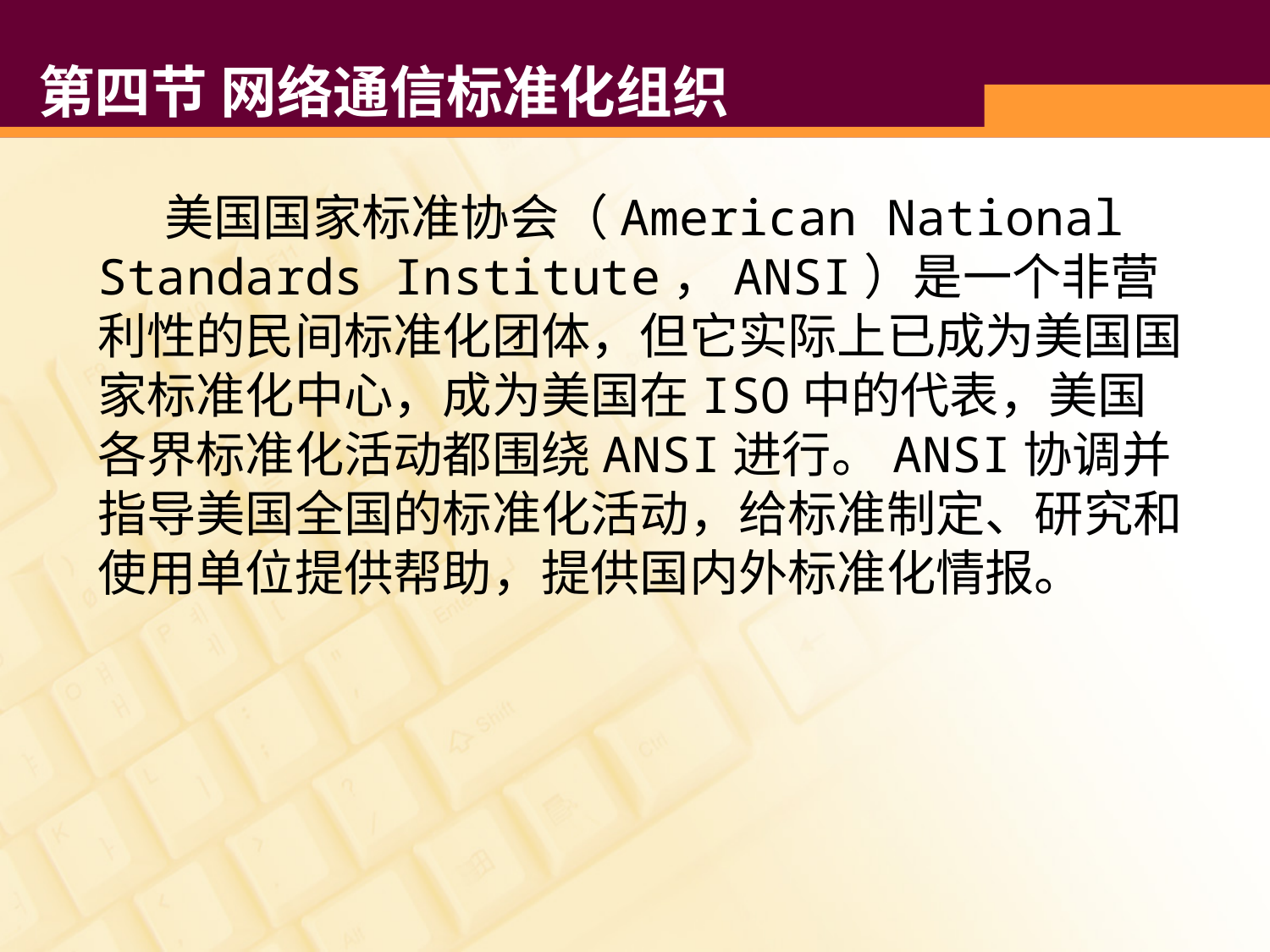

# 第四节 网络通信标准化组织
    美国国家标准协会（American National Standards Institute，ANSI）是一个非营利性的民间标准化团体，但它实际上已成为美国国家标准化中心，成为美国在ISO中的代表，美国各界标准化活动都围绕ANSI进行。ANSI协调并指导美国全国的标准化活动，给标准制定、研究和使用单位提供帮助，提供国内外标准化情报。